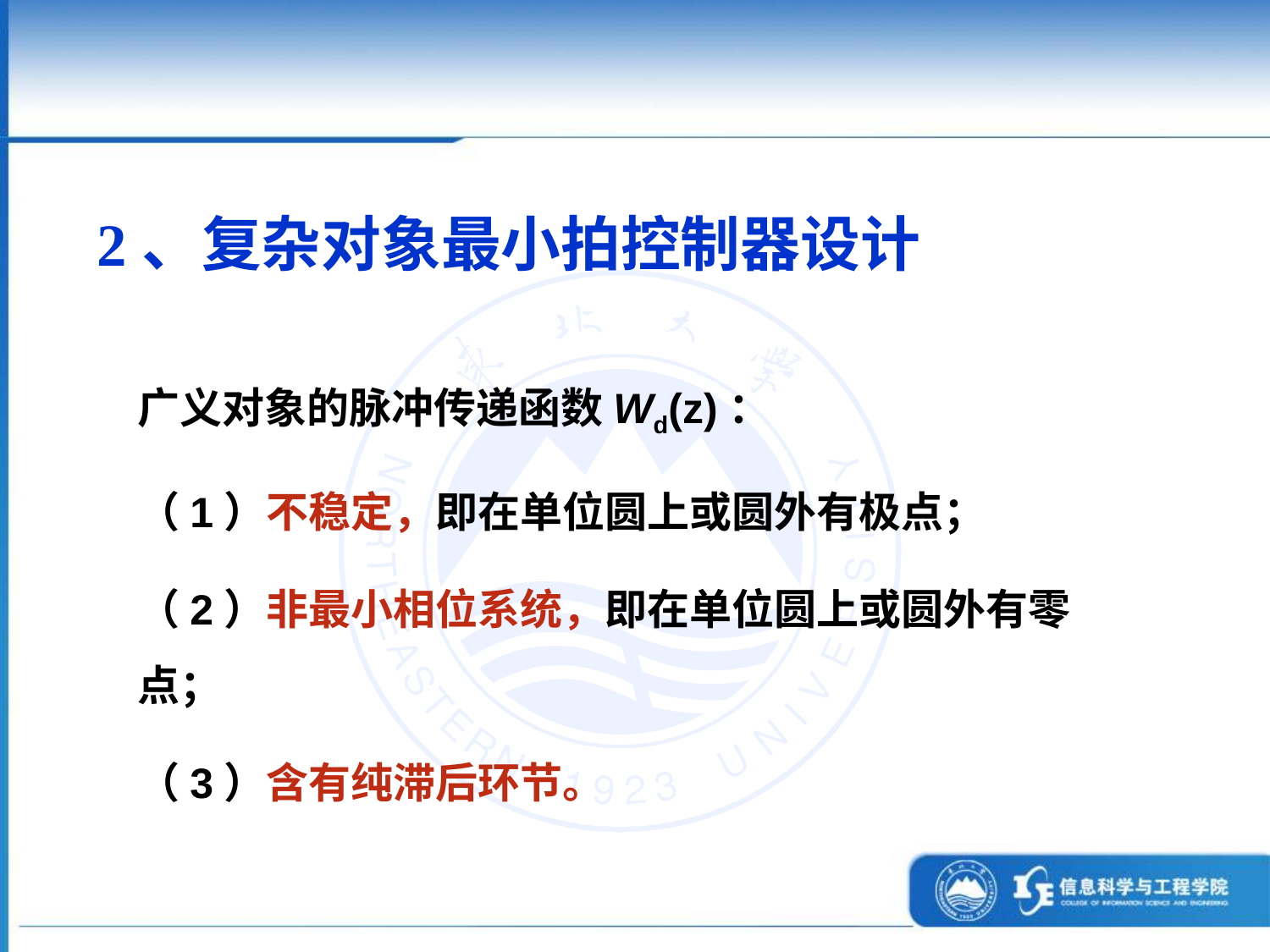

2、复杂对象最小拍控制器设计
广义对象的脉冲传递函数Wd(z)：
（1）不稳定，即在单位圆上或圆外有极点；
（2）非最小相位系统，即在单位圆上或圆外有零点；
（3）含有纯滞后环节。